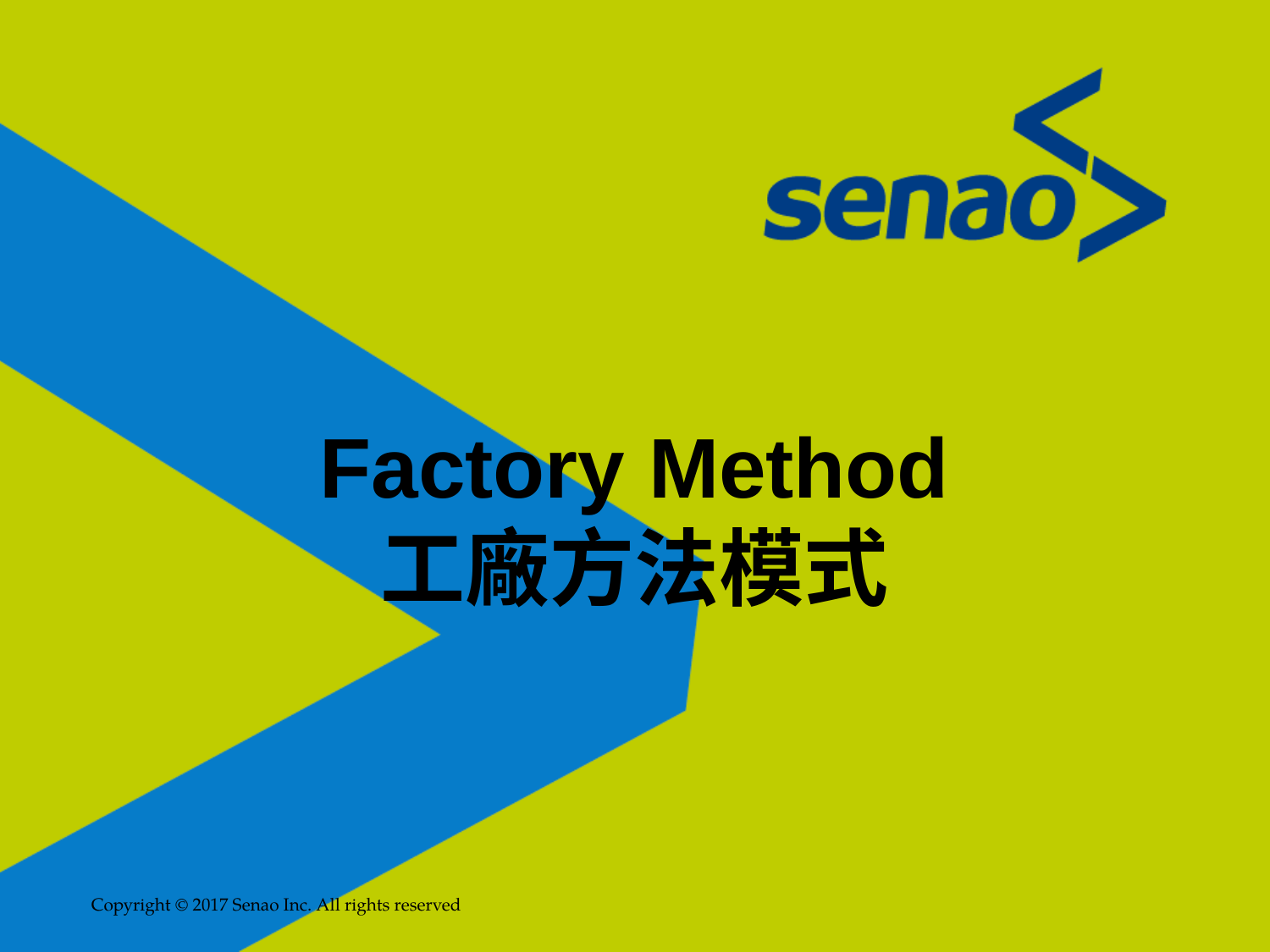

# Factory Method 工廠方法模式
Copyright © 2017 Senao Inc. All rights reserved